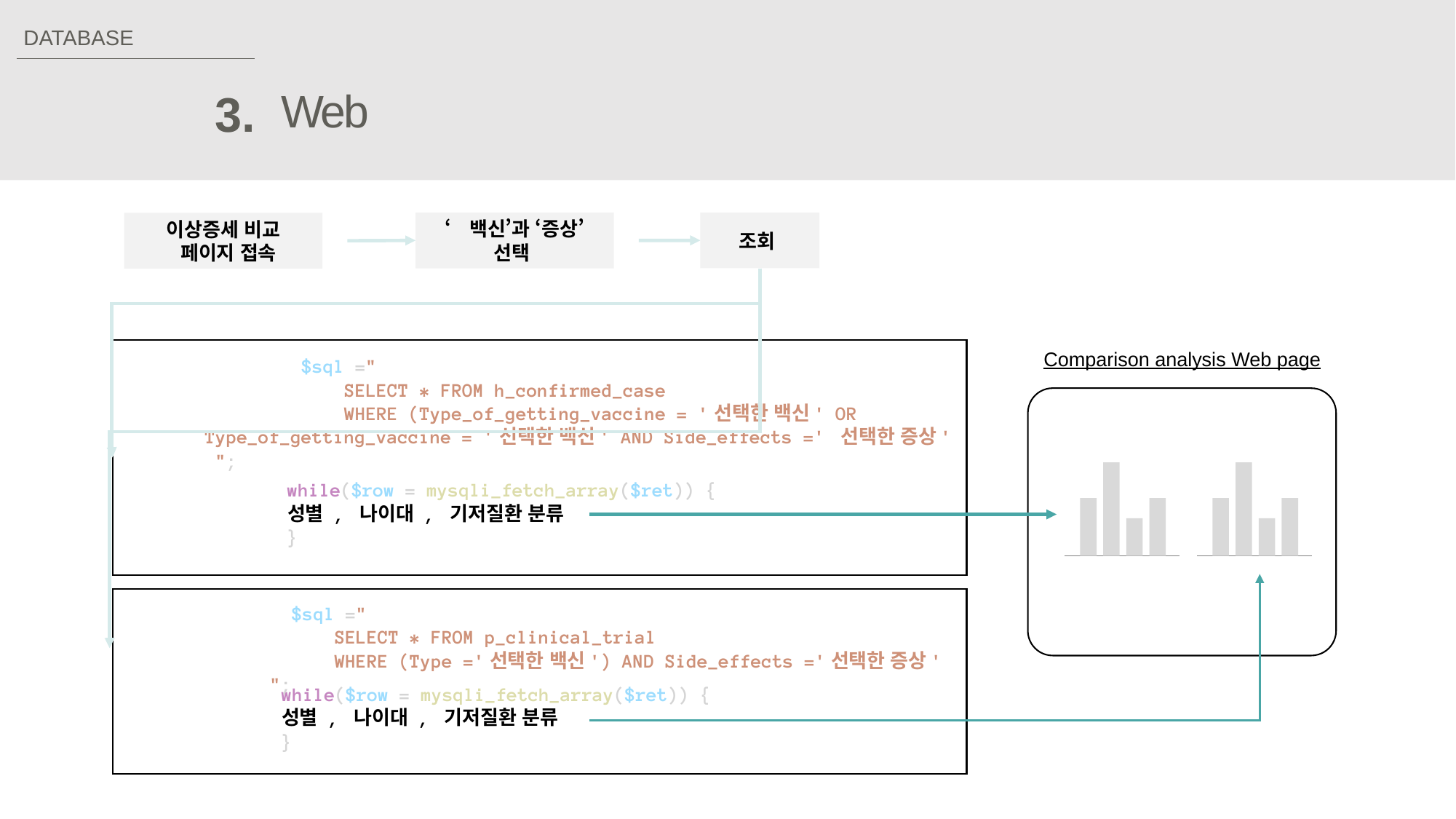

DATABASE
Web
3.
조회
‘백신’과 ‘증상’ 선택
이상증세 비교
 페이지 접속

                $sql ="
                    SELECT * FROM h_confirmed_case
                    WHERE (Type_of_getting_vaccine = '선택한 백신' OR 		          Type_of_getting_vaccine = '선택한 백신' AND Side_effects =' 선택한 증상'                ";
while($row = mysqli_fetch_array($ret)) {
성별 , 나이대 , 기저질환 분류
}
Comparison analysis Web page

                $sql ="
                    SELECT * FROM p_clinical_trial
                    WHERE (Type ='선택한 백신') AND Side_effects ='선택한 증상'                ";
while($row = mysqli_fetch_array($ret)) {
성별 , 나이대 , 기저질환 분류
}